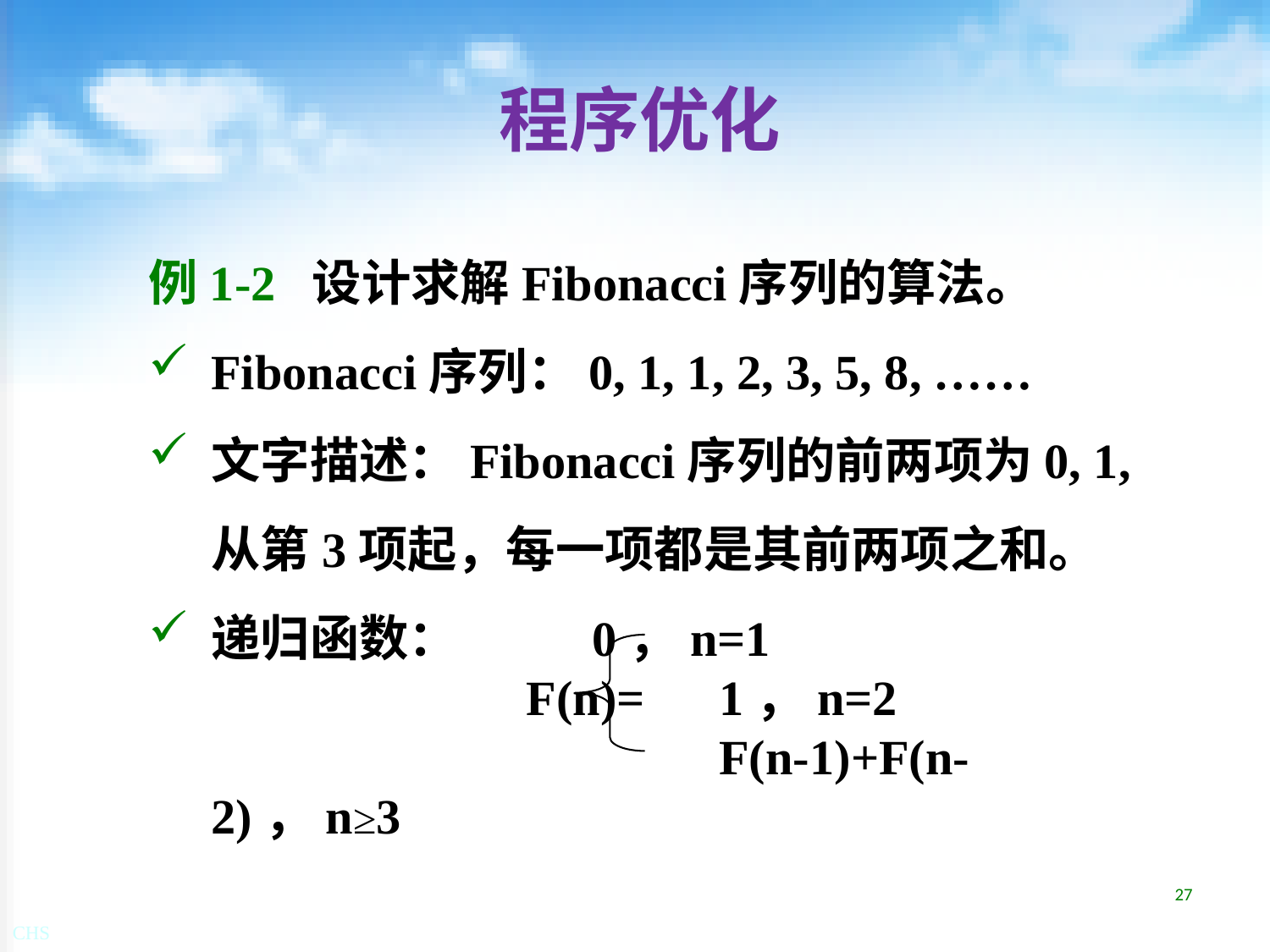

# 程序优化
例1-2  设计求解Fibonacci序列的算法。
Fibonacci序列：0, 1, 1, 2, 3, 5, 8, ……
文字描述：Fibonacci序列的前两项为0, 1, 从第3项起，每一项都是其前两项之和。
递归函数：		0，n=1
			　F(n)=	1，n=2
					F(n-1)+F(n-2)，n≥3

27